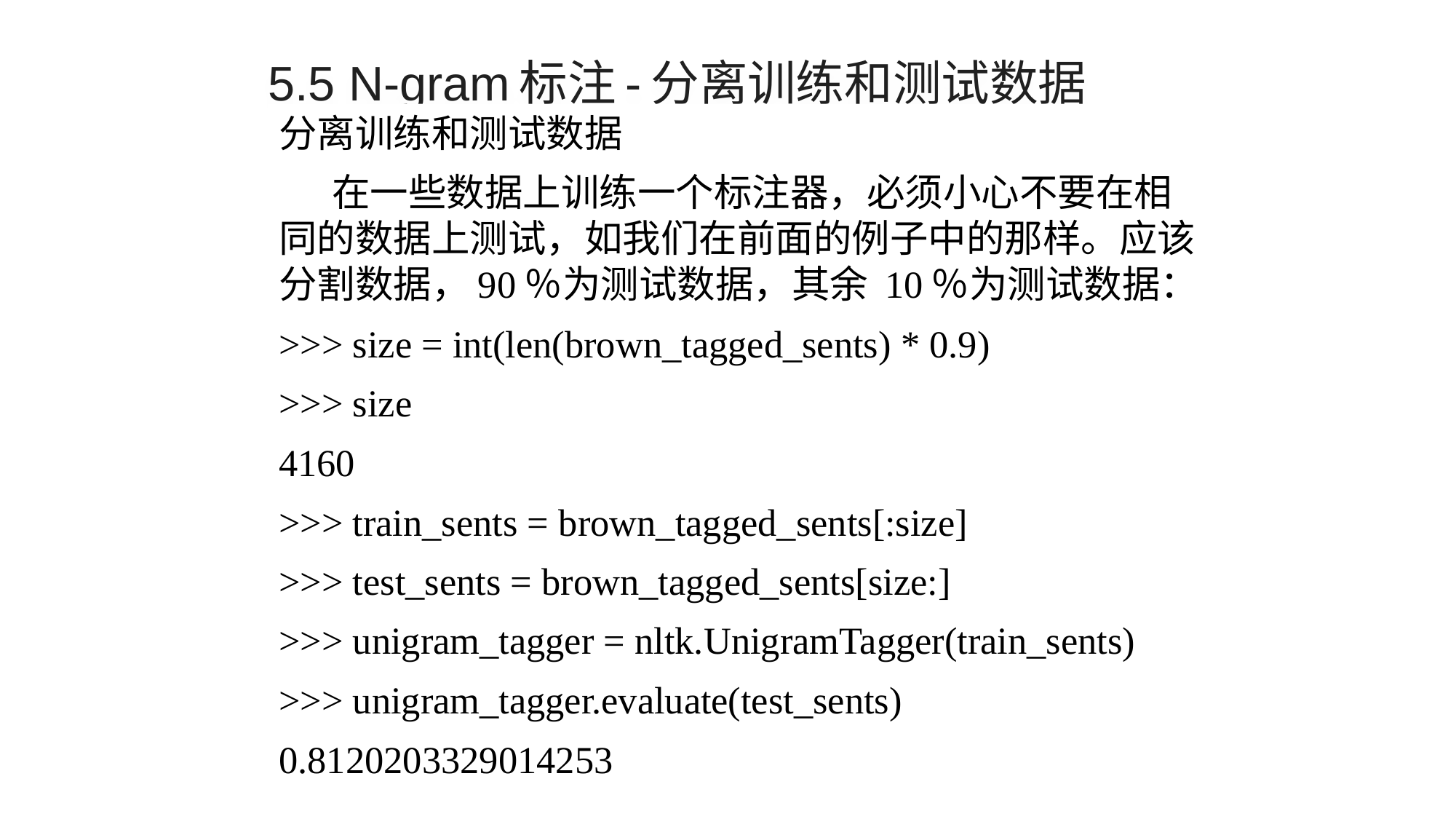

# 5.5 N-gram标注-分离训练和测试数据
分离训练和测试数据
在一些数据上训练一个标注器，必须小心不要在相同的数据上测试，如我们在前面的例子中的那样。应该分割数据，90％为测试数据，其余 10％为测试数据：
>>> size = int(len(brown_tagged_sents) * 0.9)
>>> size
4160
>>> train_sents = brown_tagged_sents[:size]
>>> test_sents = brown_tagged_sents[size:]
>>> unigram_tagger = nltk.UnigramTagger(train_sents)
>>> unigram_tagger.evaluate(test_sents)
0.8120203329014253